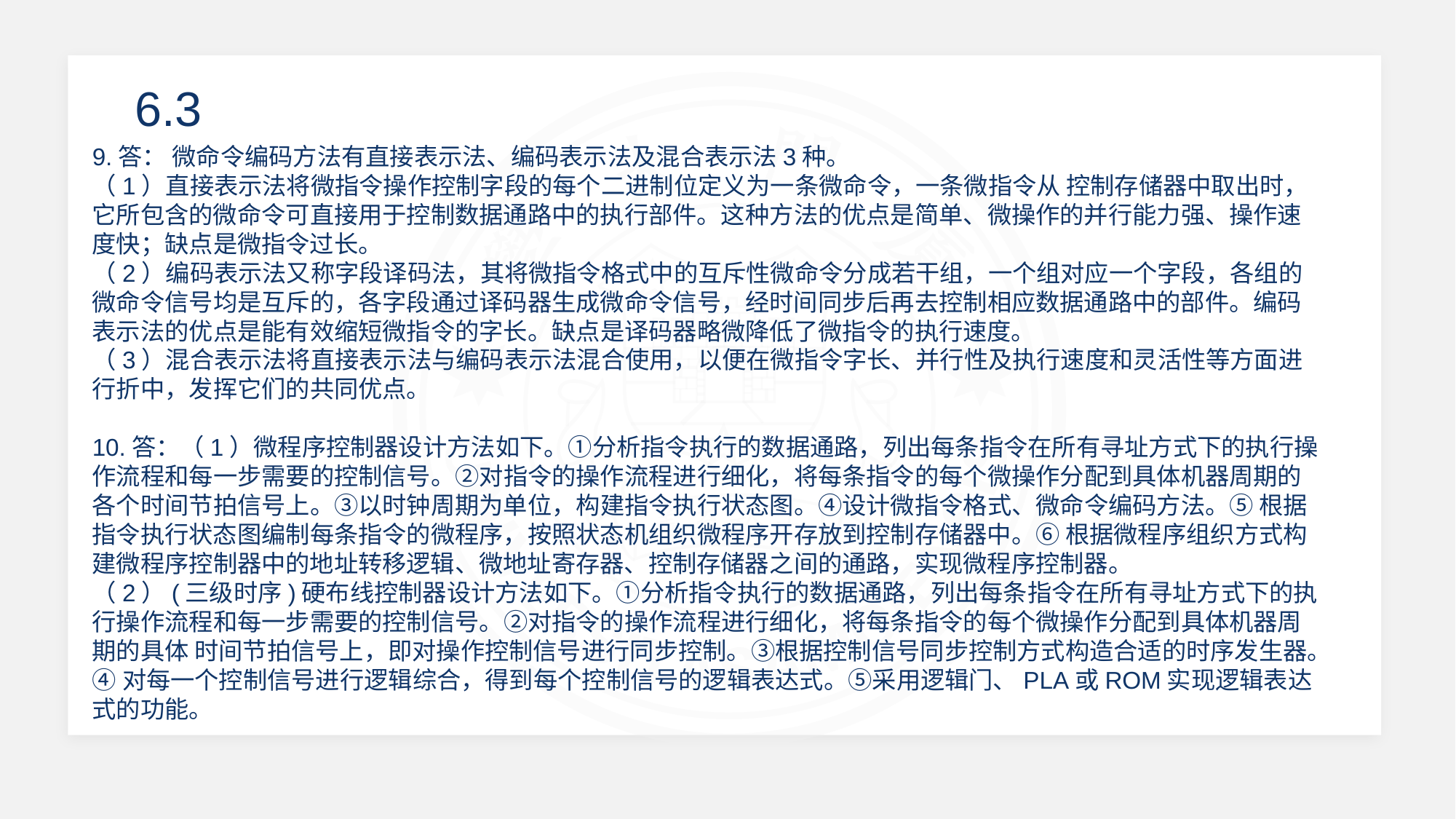

6.3

9.答： 微命令编码方法有直接表示法、编码表示法及混合表示法3种。
（1）直接表示法将微指令操作控制字段的每个二进制位定义为一条微命令，一条微指令从 控制存储器中取出时，它所包含的微命令可直接用于控制数据通路中的执行部件。这种方法的优点是简单、微操作的并行能力强、操作速度快；缺点是微指令过长。
（2）编码表示法又称字段译码法，其将微指令格式中的互斥性微命令分成若干组，一个组对应一个字段，各组的微命令信号均是互斥的，各字段通过译码器生成微命令信号，经时间同步后再去控制相应数据通路中的部件。编码表示法的优点是能有效缩短微指令的字长。缺点是译码器略微降低了微指令的执行速度。
（3）混合表示法将直接表示法与编码表示法混合使用，以便在微指令字长、并行性及执行速度和灵活性等方面进行折中，发挥它们的共同优点。

10.答：（1）微程序控制器设计方法如下。①分析指令执行的数据通路，列出每条指令在所有寻址方式下的执行操作流程和每一步需要的控制信号。②对指令的操作流程进行细化，将每条指令的每个微操作分配到具体机器周期的各个时间节拍信号上。③以时钟周期为单位，构建指令执行状态图。④设计微指令格式、微命令编码方法。⑤ 根据指令执行状态图编制每条指令的微程序，按照状态机组织微程序开存放到控制存储器中。⑥ 根据微程序组织方式构建微程序控制器中的地址转移逻辑、微地址寄存器、控制存储器之间的通路，实现微程序控制器。
（2）(三级时序)硬布线控制器设计方法如下。①分析指令执行的数据通路，列出每条指令在所有寻址方式下的执行操作流程和每一步需要的控制信号。②对指令的操作流程进行细化，将每条指令的每个微操作分配到具体机器周期的具体 时间节拍信号上，即对操作控制信号进行同步控制。③根据控制信号同步控制方式构造合适的时序发生器。
④对每一个控制信号进行逻辑综合，得到每个控制信号的逻辑表达式。⑤采用逻辑门、PLA或ROM实现逻辑表达式的功能。